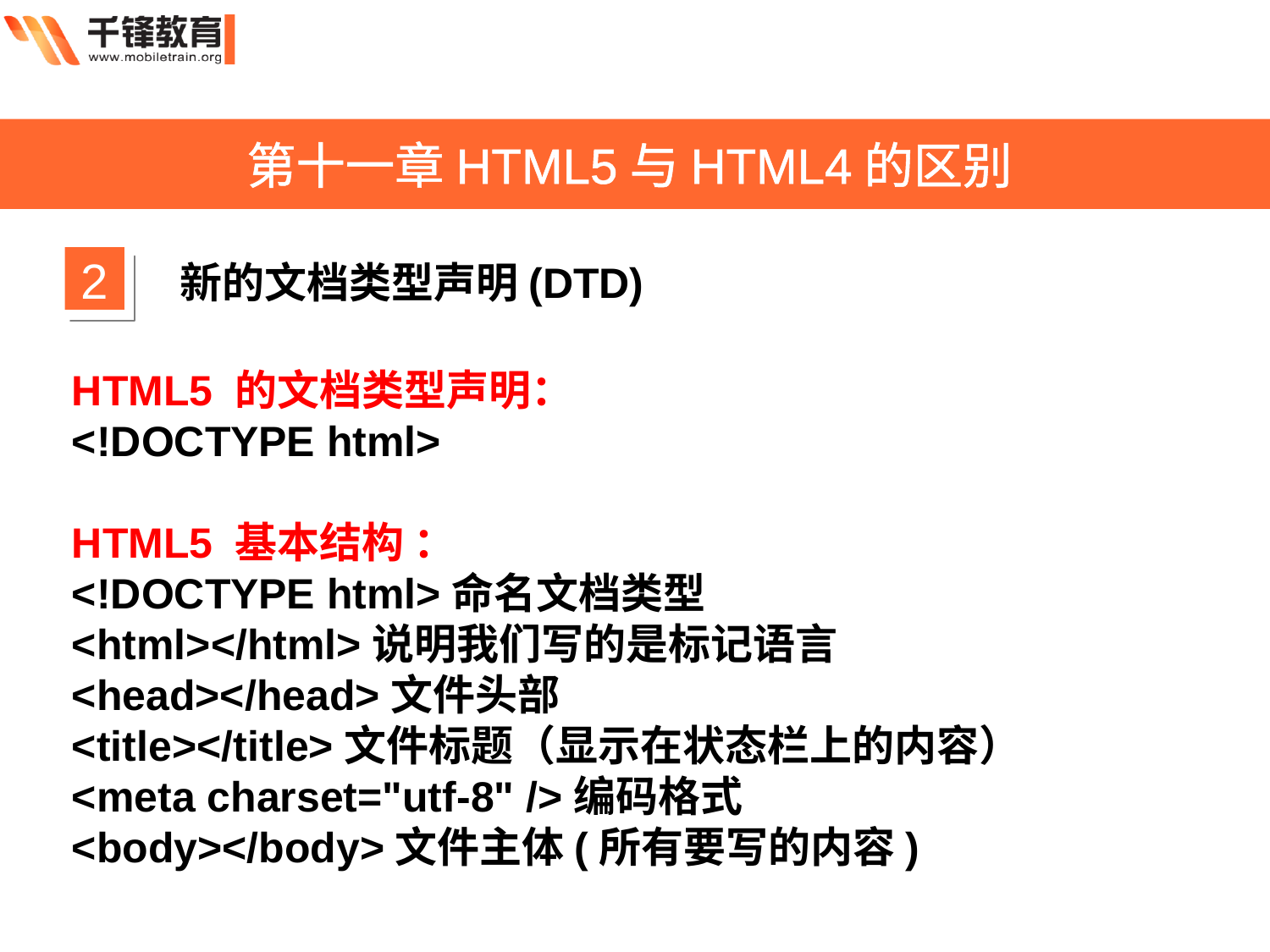

第十一章HTML5与HTML4的区别
2

新的文档类型声明(DTD)

HTML5 的文档类型声明：
<!DOCTYPE html>

HTML5 基本结构 ：
<!DOCTYPE html>命名文档类型
<html></html>说明我们写的是标记语言
<head></head>文件头部
<title></title>文件标题（显示在状态栏上的内容）
<meta charset="utf-8" />编码格式
<body></body>文件主体(所有要写的内容)